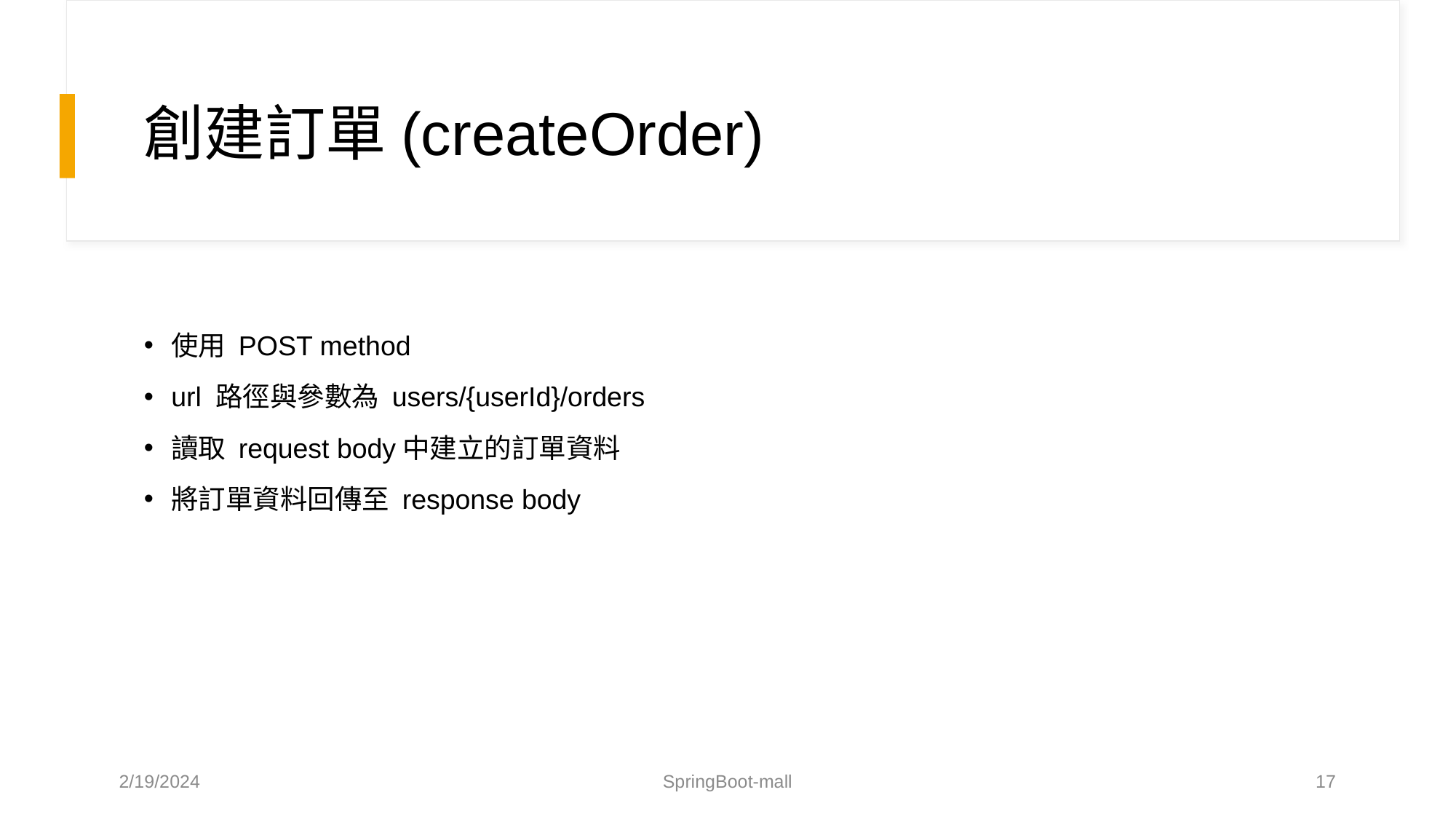

# 創建訂單(createOrder)
使用 POST method
url 路徑與參數為 users/{userId}/orders
讀取 request body中建立的訂單資料
將訂單資料回傳至 response body

2/19/2024
SpringBoot-mall
17